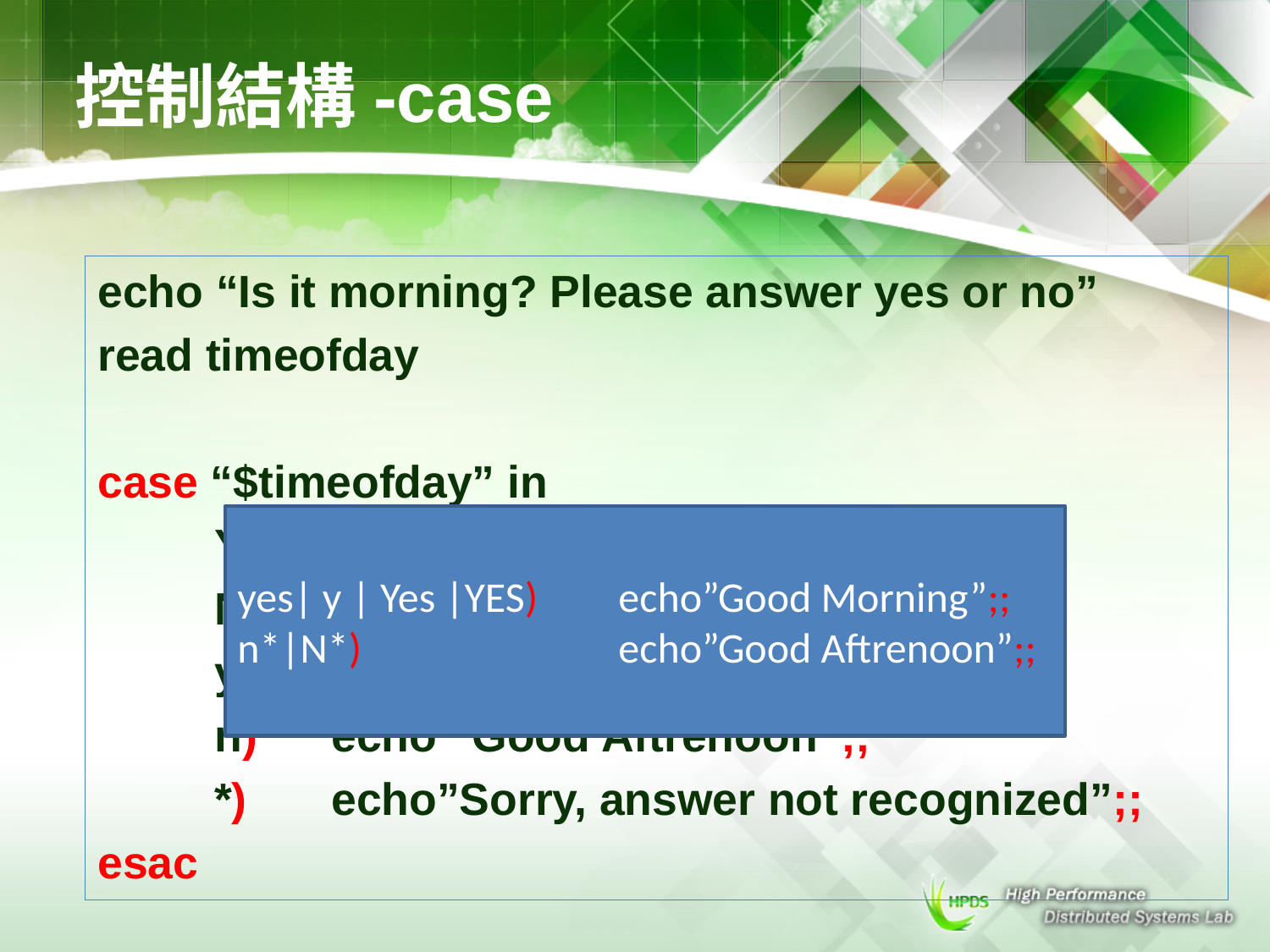

# 控制結構-case
echo “Is it morning? Please answer yes or no”
read timeofday

case “$timeofday” in
	Yes)	echo”Good Morning”;;
	No)	echo”Good Aftrenoon”;;
	y)	echo”Good Morning”;;
	n)	echo” Good Aftrenoon”;;
	*)	echo”Sorry, answer not recognized”;;
esac
yes| y | Yes |YES)	echo”Good Morning”;;
n*|N*)			echo”Good Aftrenoon”;;